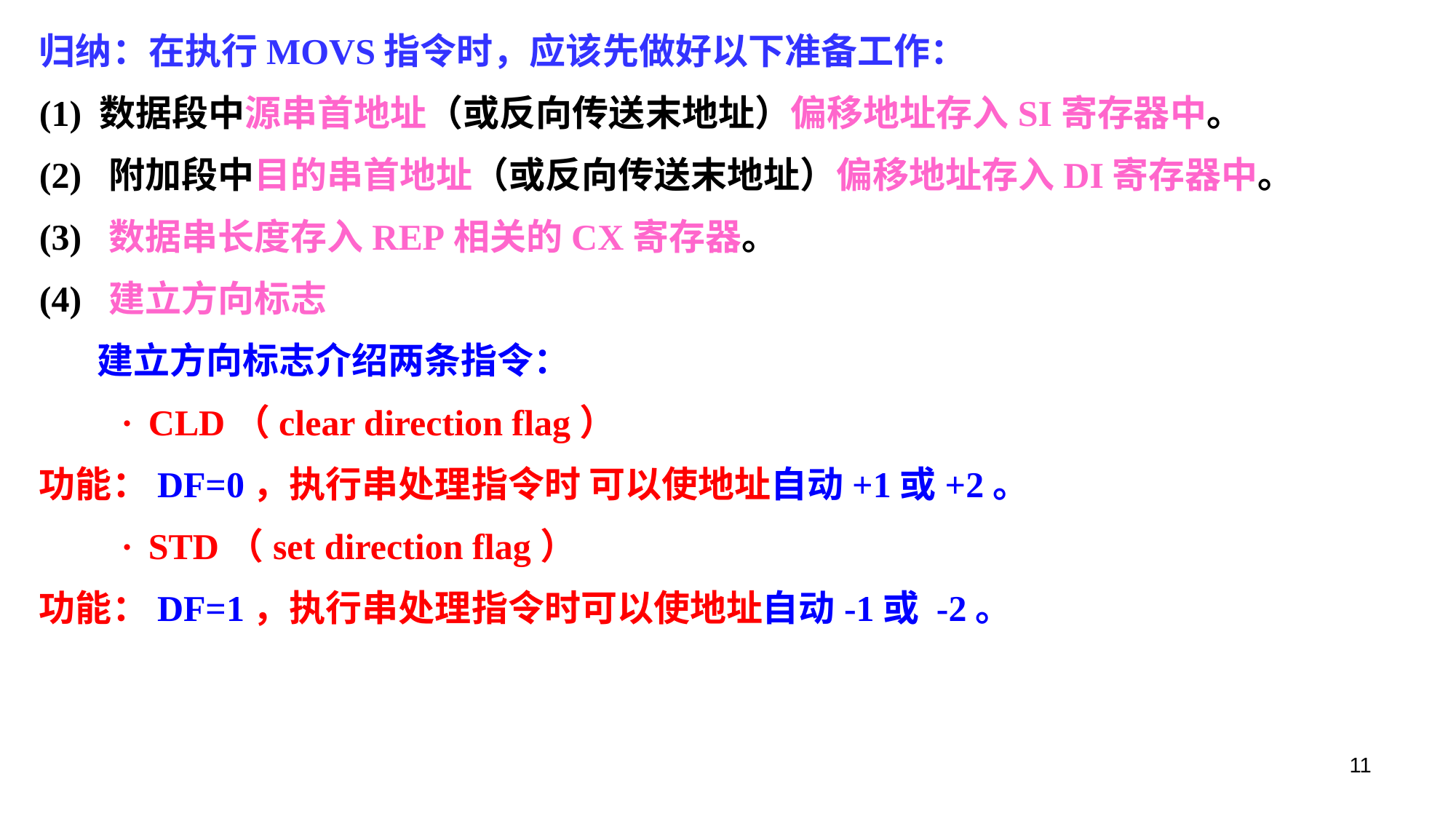

归纳：在执行MOVS指令时，应该先做好以下准备工作：
(1) 数据段中源串首地址（或反向传送末地址）偏移地址存入SI寄存器中。
(2)  附加段中目的串首地址（或反向传送末地址）偏移地址存入DI寄存器中。
(3)  数据串长度存入REP相关的CX寄存器。
(4)  建立方向标志
      建立方向标志介绍两条指令：
         ·	CLD（clear direction flag）
功能：DF=0，执行串处理指令时 可以使地址自动+1或+2。
         ·	STD（set direction flag）
功能：DF=1，执行串处理指令时可以使地址自动-1或 -2。
11